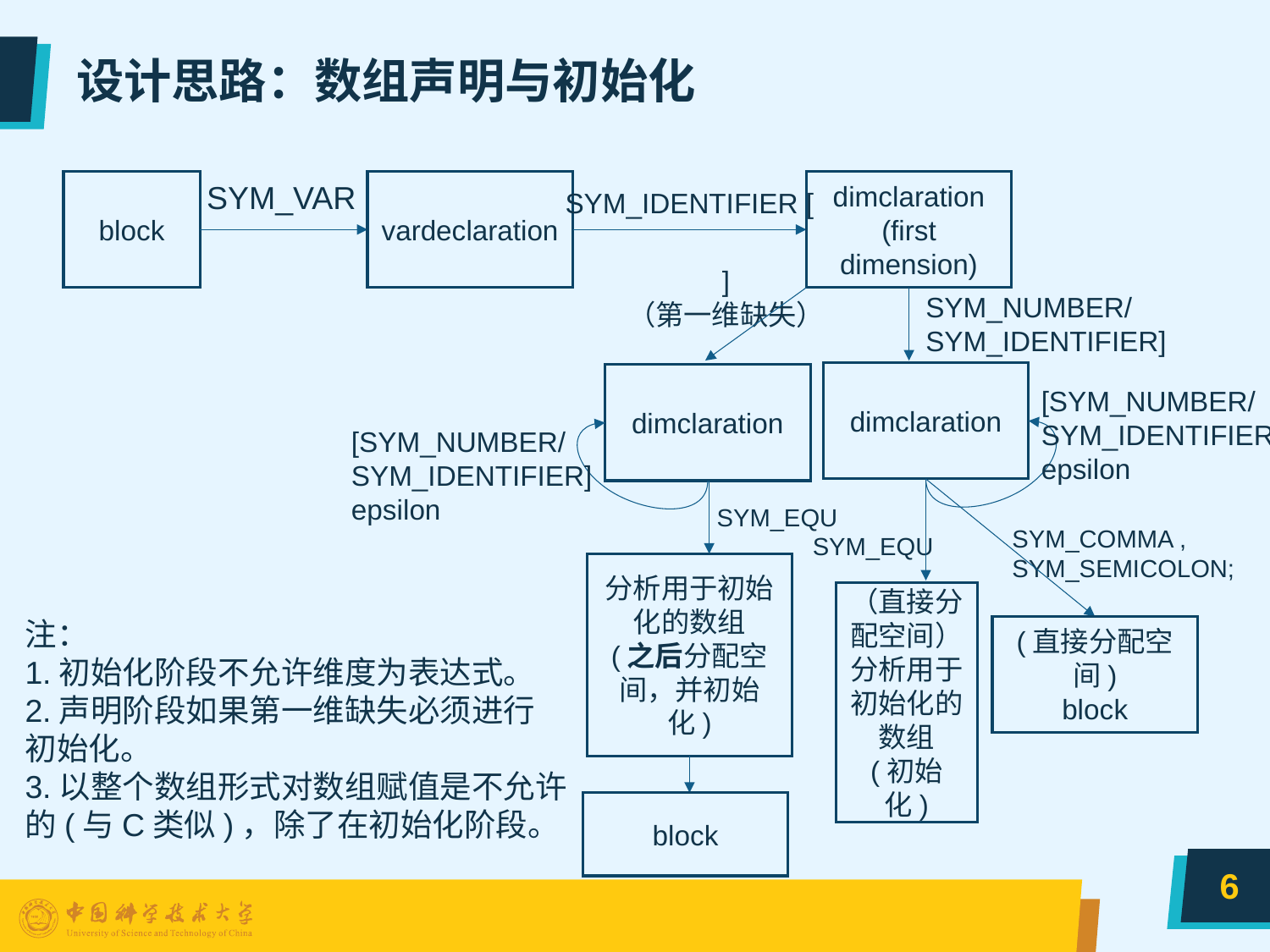

# 设计思路：数组声明与初始化
dimclaration
(first dimension)
vardeclaration
block
SYM_VAR
SYM_IDENTIFIER [
]
（第一维缺失）
SYM_NUMBER/
SYM_IDENTIFIER]
dimclaration
dimclaration
[SYM_NUMBER/
SYM_IDENTIFIER]
epsilon
[SYM_NUMBER/
SYM_IDENTIFIER]
epsilon
SYM_EQU
SYM_COMMA ,
SYM_SEMICOLON;
SYM_EQU
分析用于初始化的数组
(之后分配空间，并初始化)
（直接分配空间）
分析用于初始化的数组
(初始化)
注：
1.初始化阶段不允许维度为表达式。
2.声明阶段如果第一维缺失必须进行
初始化。
3.以整个数组形式对数组赋值是不允许
的(与C类似)，除了在初始化阶段。
(直接分配空间)
block
block
6